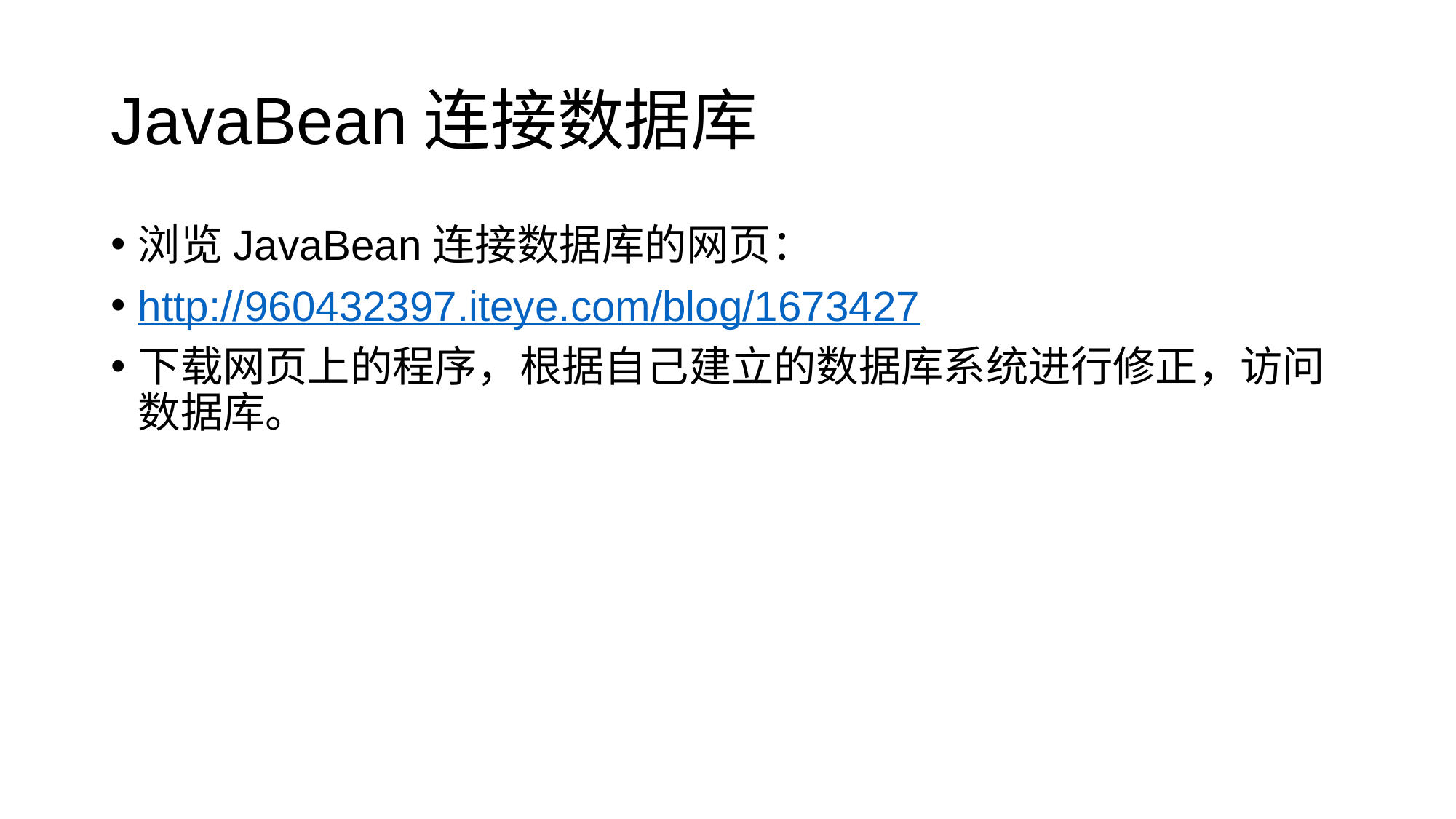

# JavaBean连接数据库
浏览JavaBean连接数据库的网页：
http://960432397.iteye.com/blog/1673427
下载网页上的程序，根据自己建立的数据库系统进行修正，访问数据库。